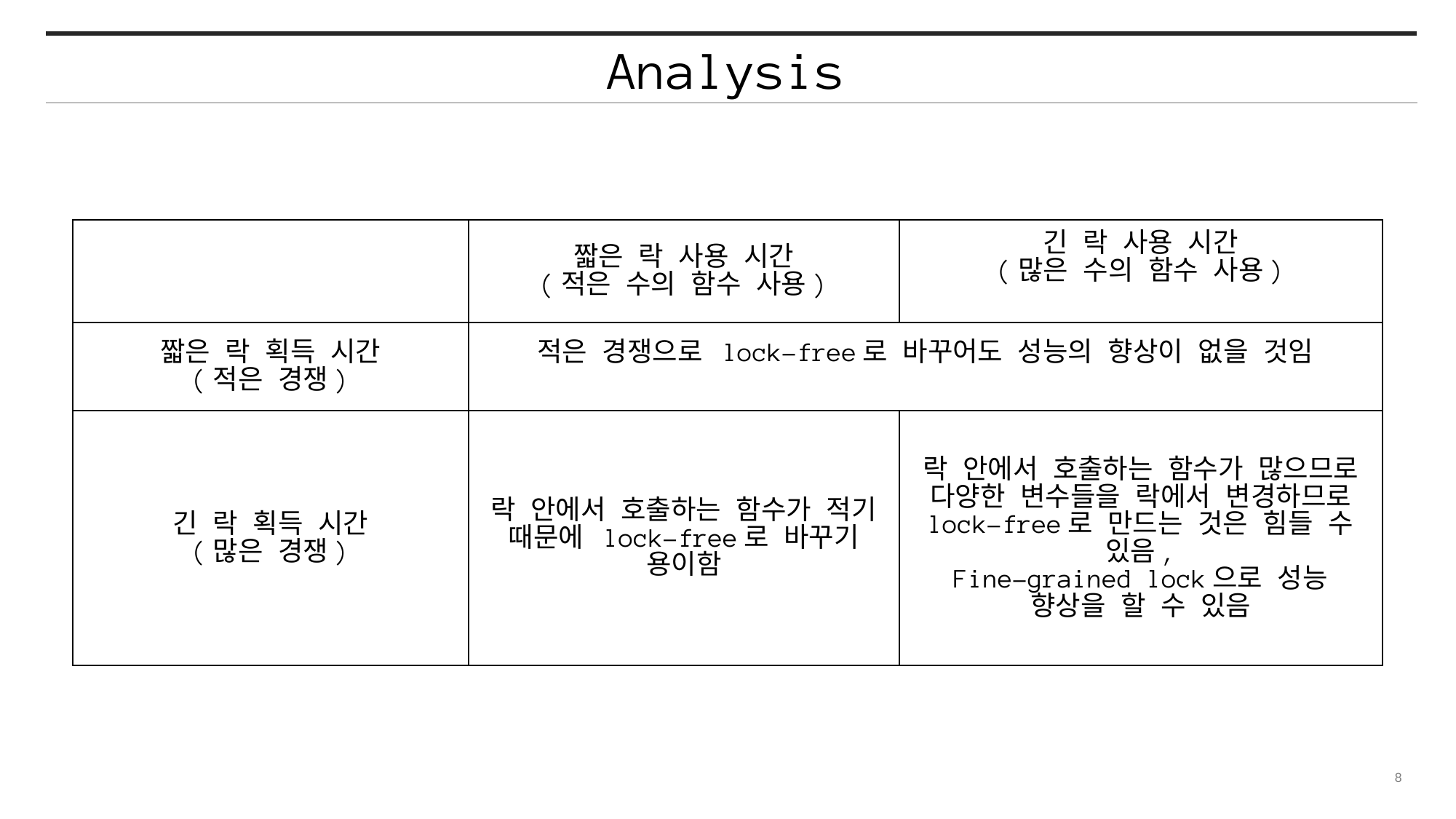

# Analysis
|  | 짧은 락 사용 시간 (적은 수의 함수 사용) | 긴 락 사용 시간 (많은 수의 함수 사용) |
| --- | --- | --- |
| 짧은 락 획득 시간 (적은 경쟁) | 적은 경쟁으로 lock-free로 바꾸어도 성능의 향상이 없을 것임 |  |
| 긴 락 획득 시간 (많은 경쟁) | 락 안에서 호출하는 함수가 적기 때문에 lock-free로 바꾸기 용이함 | 락 안에서 호출하는 함수가 많으므로 다양한 변수들을 락에서 변경하므로 lock-free로 만드는 것은 힘들 수 있음, Fine-grained lock으로 성능 향상을 할 수 있음 |